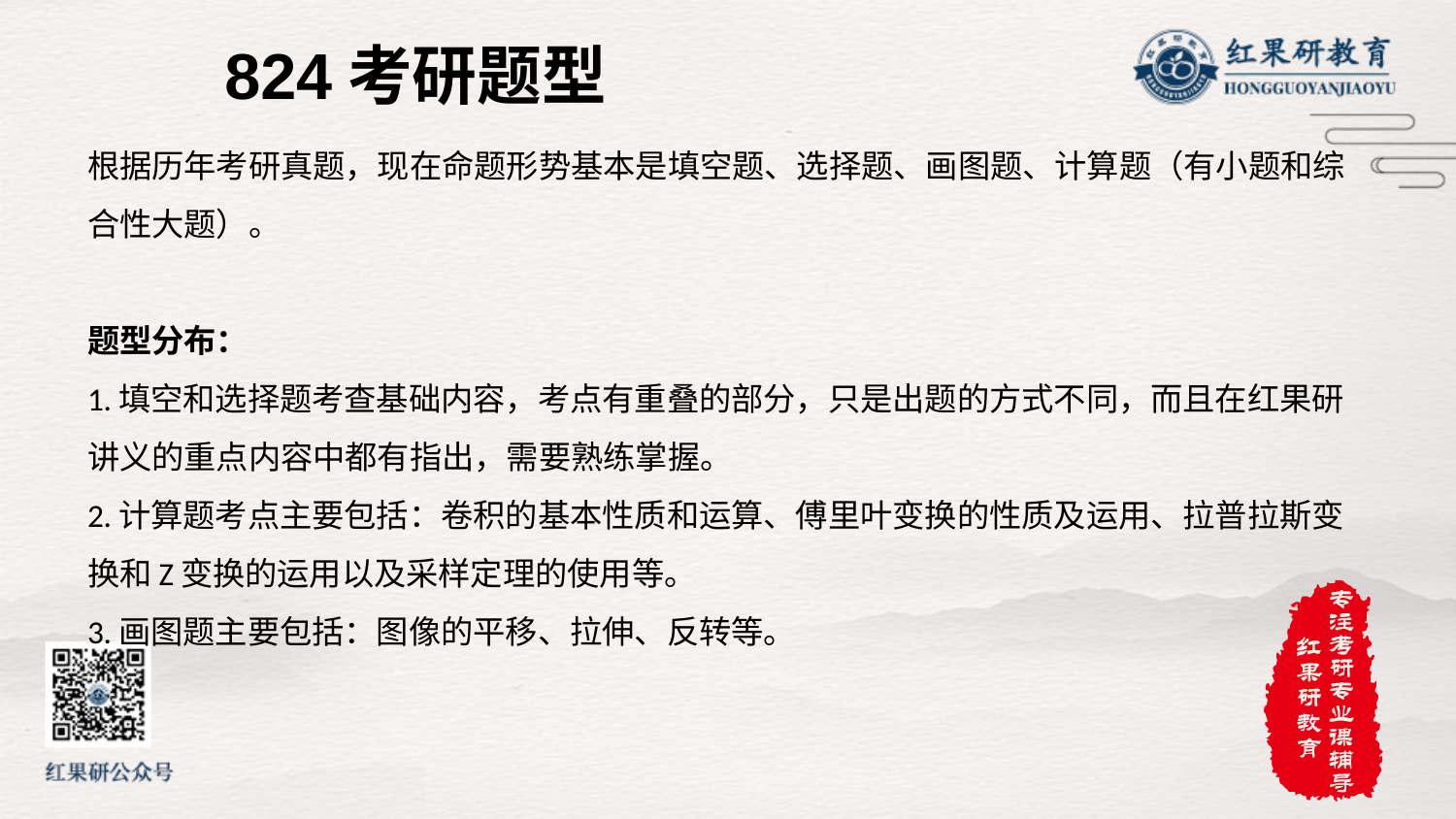

# 824考研题型
根据历年考研真题，现在命题形势基本是填空题、选择题、画图题、计算题（有小题和综合性大题）。

题型分布：
1.填空和选择题考查基础内容，考点有重叠的部分，只是出题的方式不同，而且在红果研讲义的重点内容中都有指出，需要熟练掌握。
2.计算题考点主要包括：卷积的基本性质和运算、傅里叶变换的性质及运用、拉普拉斯变换和Z变换的运用以及采样定理的使用等。
3.画图题主要包括：图像的平移、拉伸、反转等。